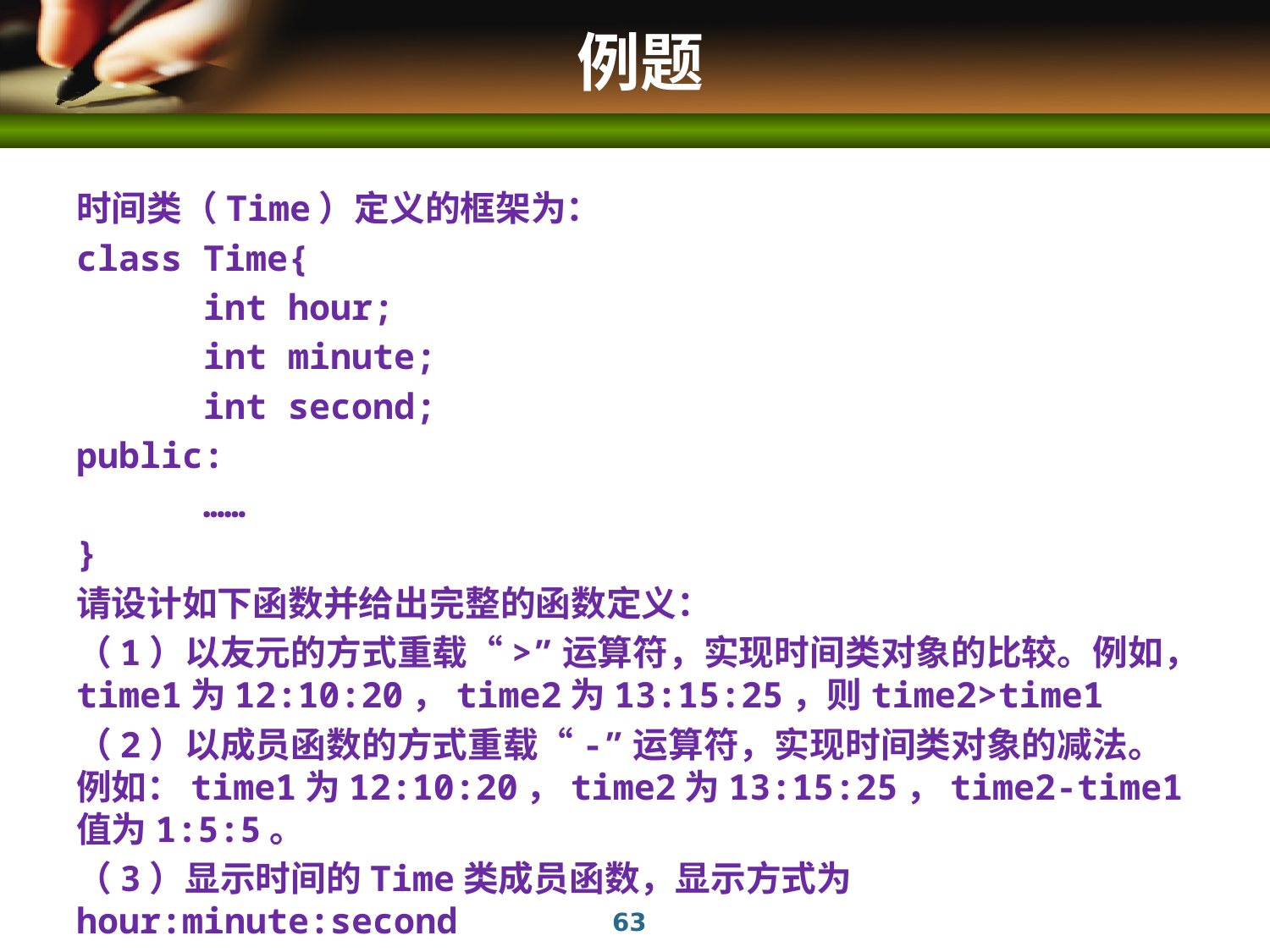

# 例题
时间类（Time）定义的框架为：
class Time{
	int hour;
	int minute;
	int second;
public:
	……
}
请设计如下函数并给出完整的函数定义：
（1）以友元的方式重载“>”运算符，实现时间类对象的比较。例如，time1为12:10:20，time2为13:15:25，则time2>time1
（2）以成员函数的方式重载“-”运算符，实现时间类对象的减法。例如：time1为12:10:20，time2为13:15:25，time2-time1值为1:5:5。
（3）显示时间的Time类成员函数，显示方式为hour:minute:second

63